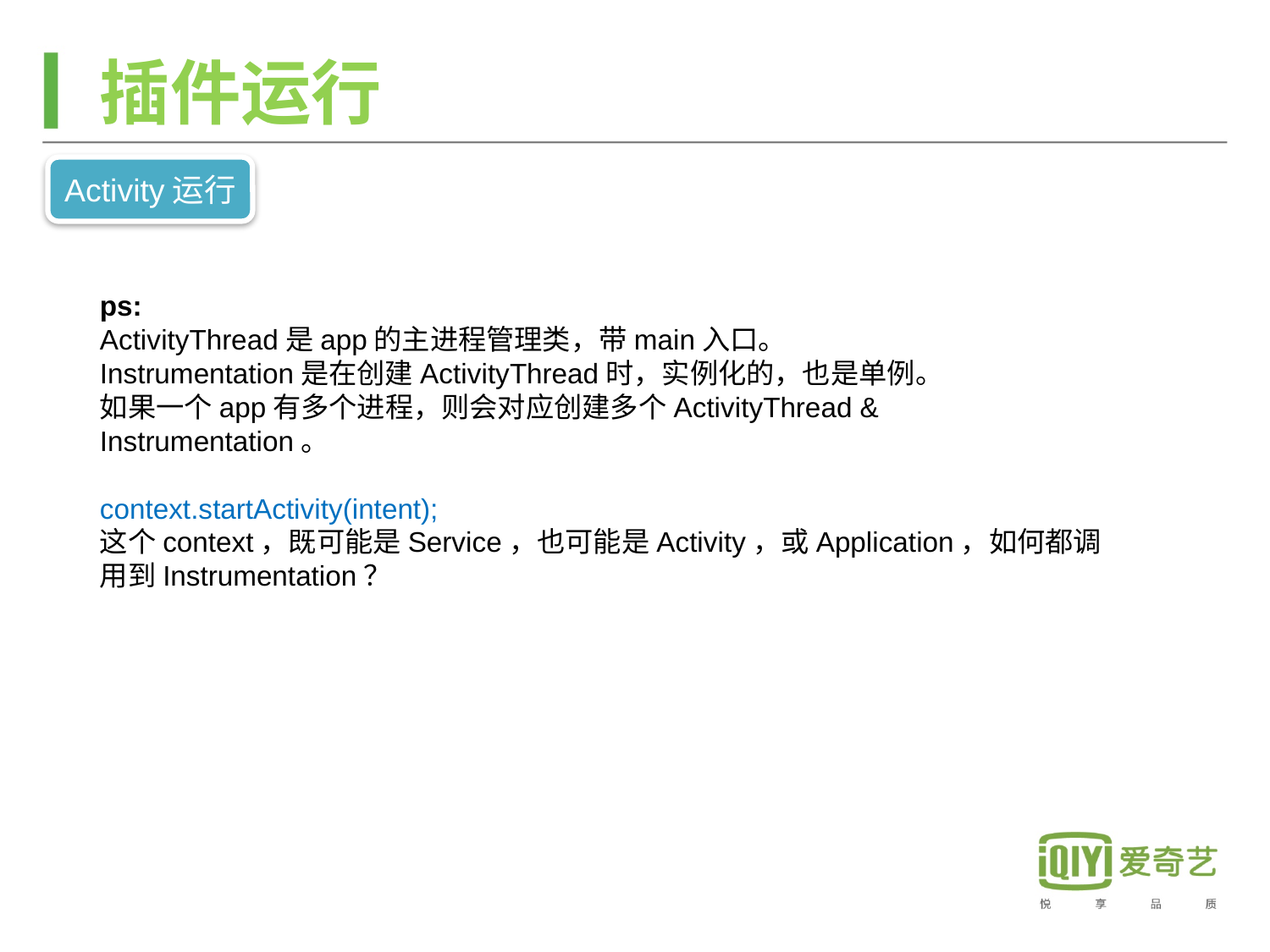

插件运行
Activity运行
ps:
ActivityThread是app的主进程管理类，带main入口。
Instrumentation是在创建ActivityThread时，实例化的，也是单例。
如果一个app有多个进程，则会对应创建多个ActivityThread & Instrumentation。

context.startActivity(intent);
这个context，既可能是Service，也可能是Activity，或Application，如何都调用到Instrumentation？